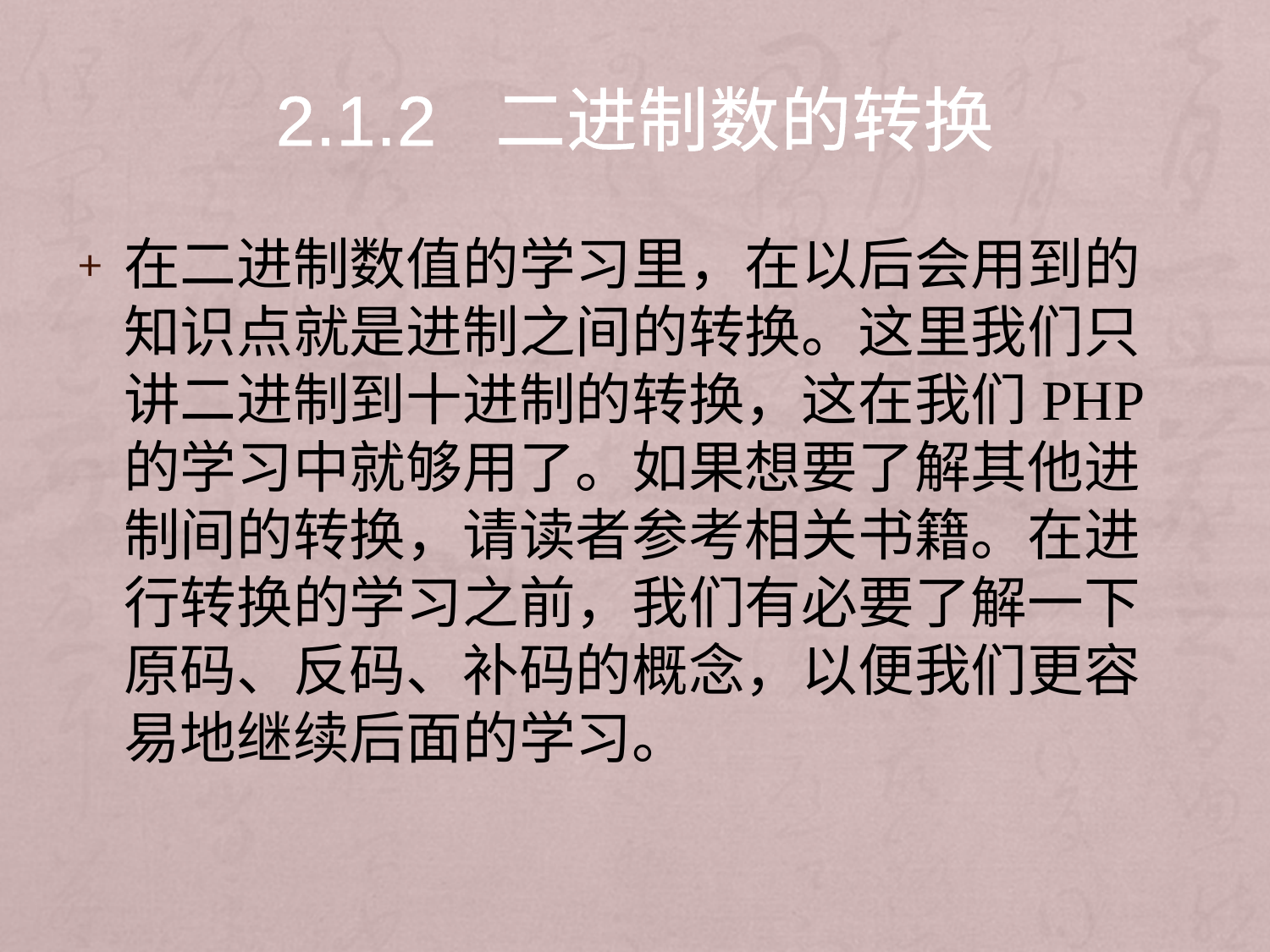

# 2.1.2  二进制数的转换
在二进制数值的学习里，在以后会用到的知识点就是进制之间的转换。这里我们只讲二进制到十进制的转换，这在我们PHP的学习中就够用了。如果想要了解其他进制间的转换，请读者参考相关书籍。在进行转换的学习之前，我们有必要了解一下原码、反码、补码的概念，以便我们更容易地继续后面的学习。